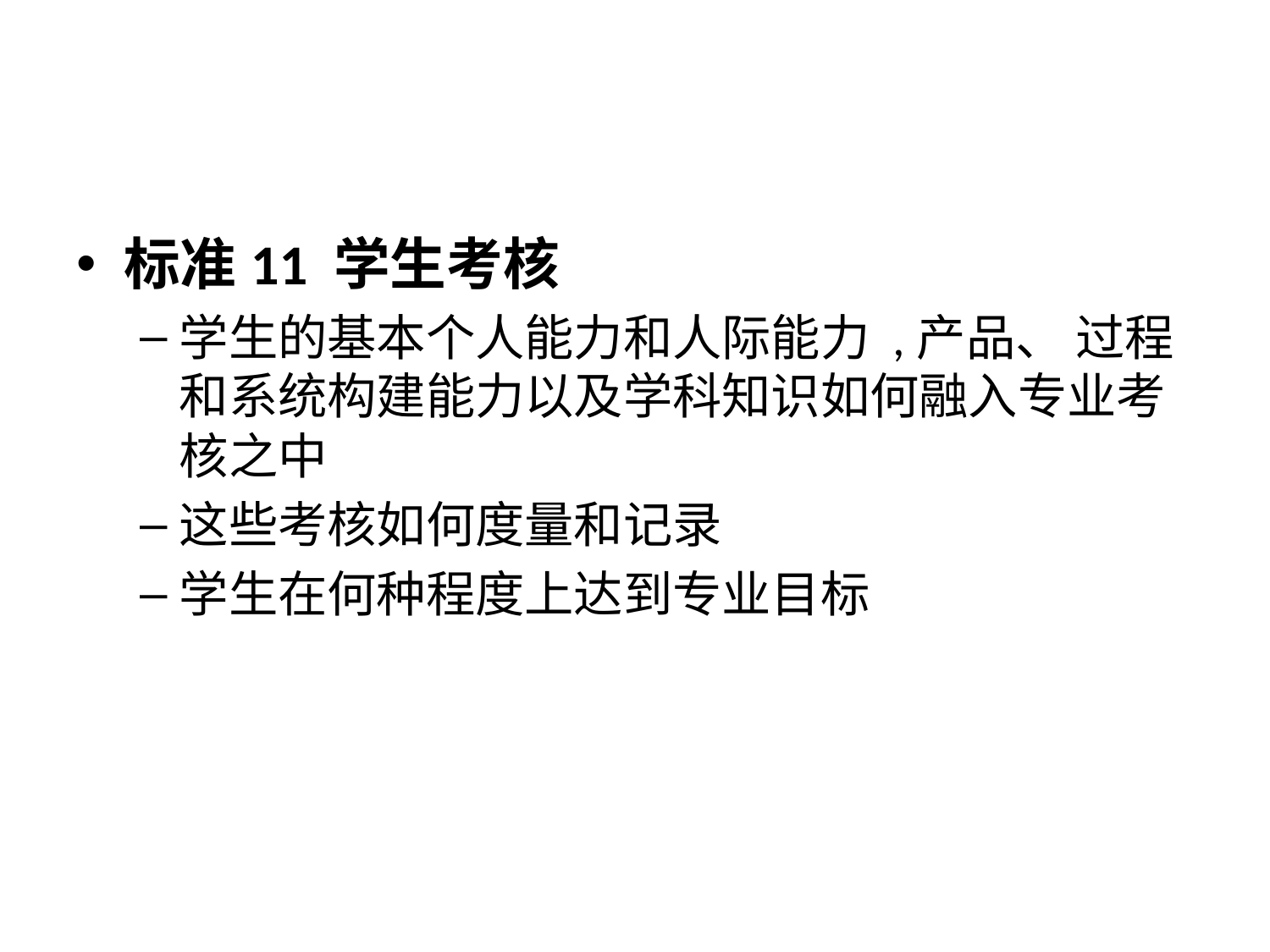

#
标准11 学生考核
学生的基本个人能力和人际能力 ,产品、 过程和系统构建能力以及学科知识如何融入专业考核之中
这些考核如何度量和记录
学生在何种程度上达到专业目标